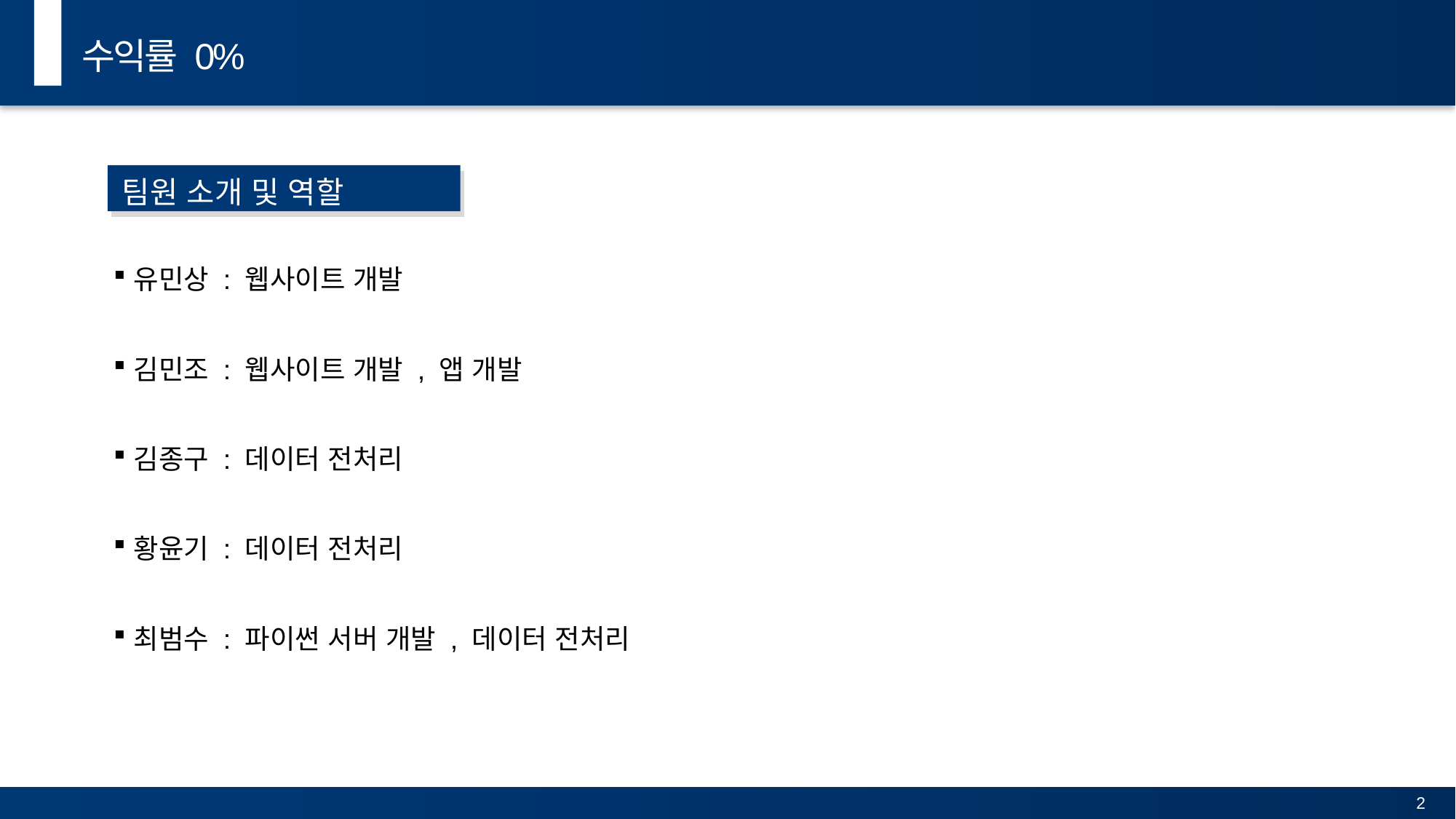

수익률 0%

팀원 소개 및 역할

유민상 : 웹사이트 개발
김민조 : 웹사이트 개발 , 앱 개발
김종구 : 데이터 전처리
황윤기 : 데이터 전처리
최범수 : 파이썬 서버 개발 , 데이터 전처리

2